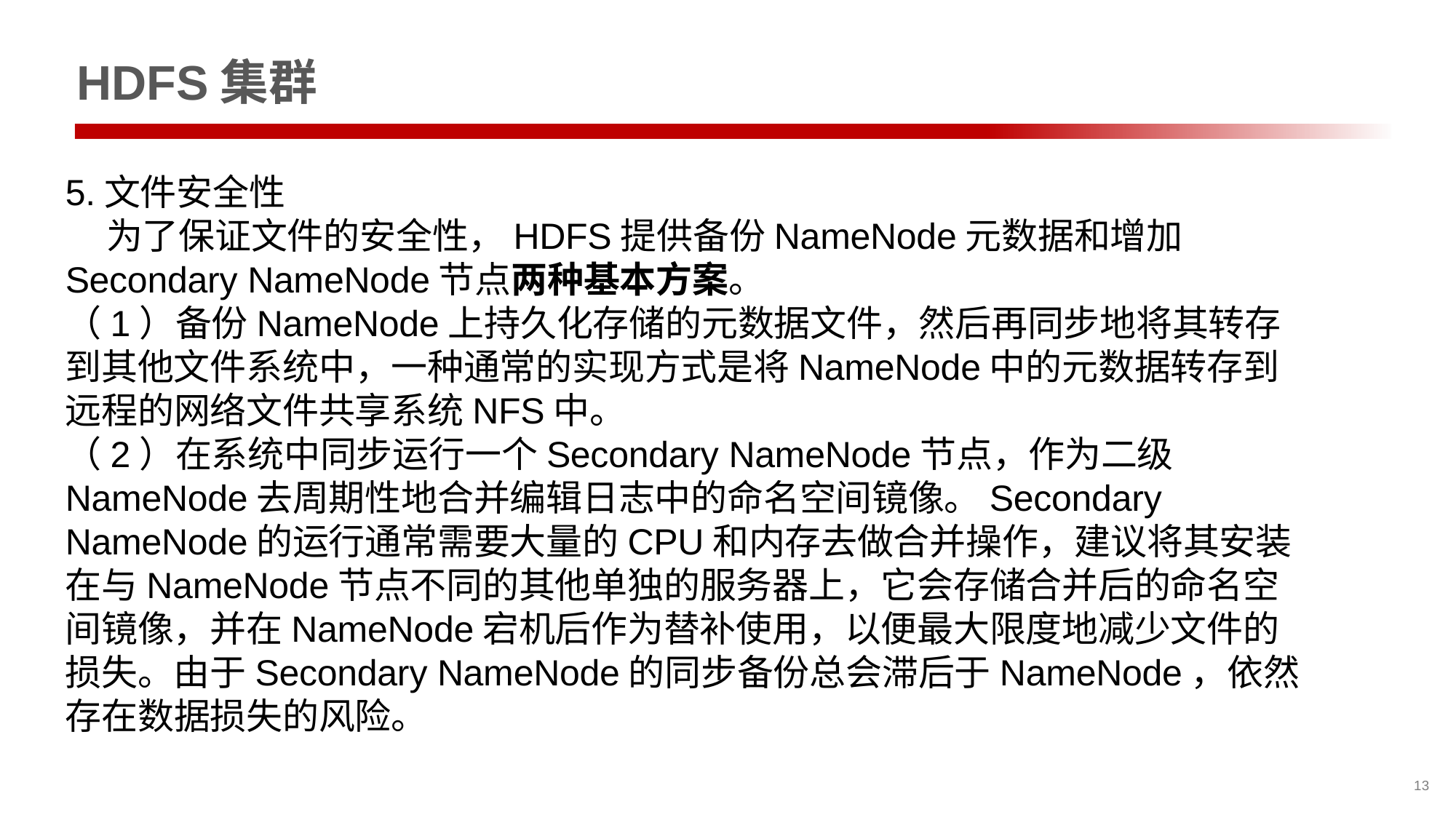

# HDFS集群

5.文件安全性
    为了保证文件的安全性，HDFS提供备份NameNode元数据和增加Secondary NameNode节点两种基本方案。
（1）备份NameNode上持久化存储的元数据文件，然后再同步地将其转存到其他文件系统中，一种通常的实现方式是将NameNode中的元数据转存到远程的网络文件共享系统NFS中。
（2）在系统中同步运行一个Secondary NameNode节点，作为二级NameNode去周期性地合并编辑日志中的命名空间镜像。Secondary NameNode的运行通常需要大量的CPU和内存去做合并操作，建议将其安装在与NameNode节点不同的其他单独的服务器上，它会存储合并后的命名空间镜像，并在NameNode宕机后作为替补使用，以便最大限度地减少文件的损失。由于Secondary NameNode的同步备份总会滞后于NameNode，依然存在数据损失的风险。
13